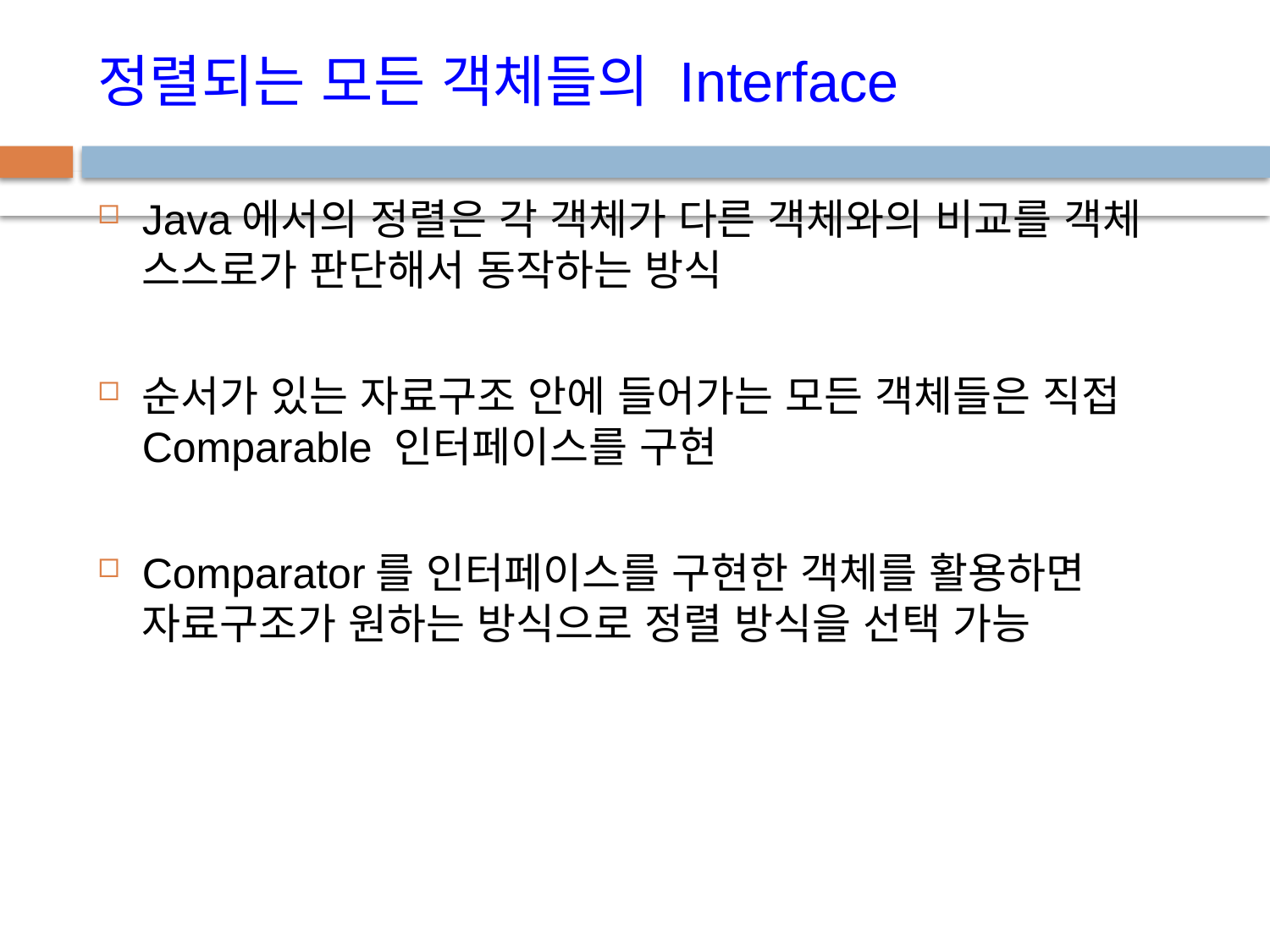

# 정렬되는 모든 객체들의 Interface
Java에서의 정렬은 각 객체가 다른 객체와의 비교를 객체 스스로가 판단해서 동작하는 방식

순서가 있는 자료구조 안에 들어가는 모든 객체들은 직접 Comparable 인터페이스를 구현

Comparator를 인터페이스를 구현한 객체를 활용하면 자료구조가 원하는 방식으로 정렬 방식을 선택 가능